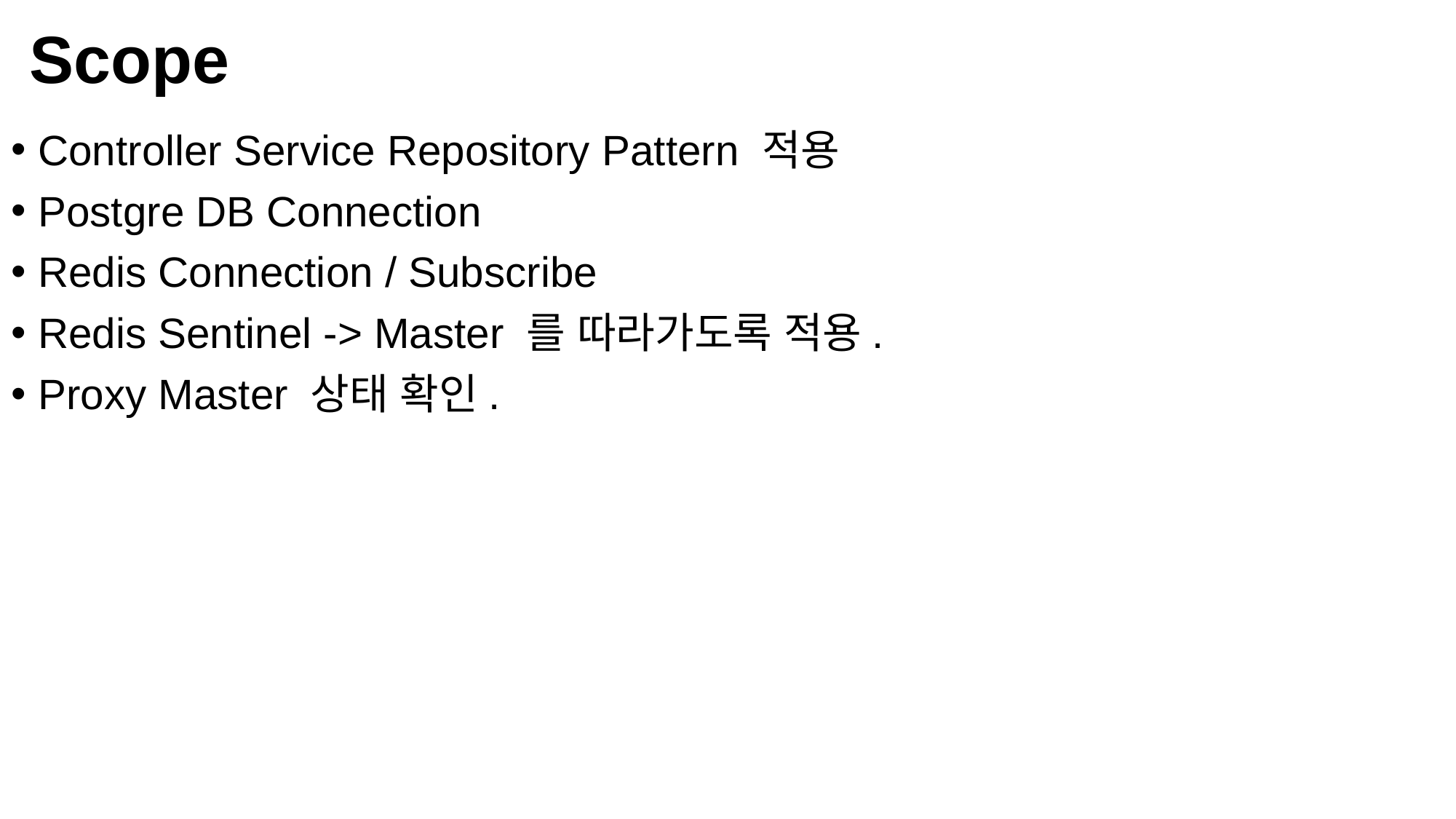

# Scope
Controller Service Repository Pattern 적용
Postgre DB Connection
Redis Connection / Subscribe
Redis Sentinel -> Master 를 따라가도록 적용.
Proxy Master 상태 확인.